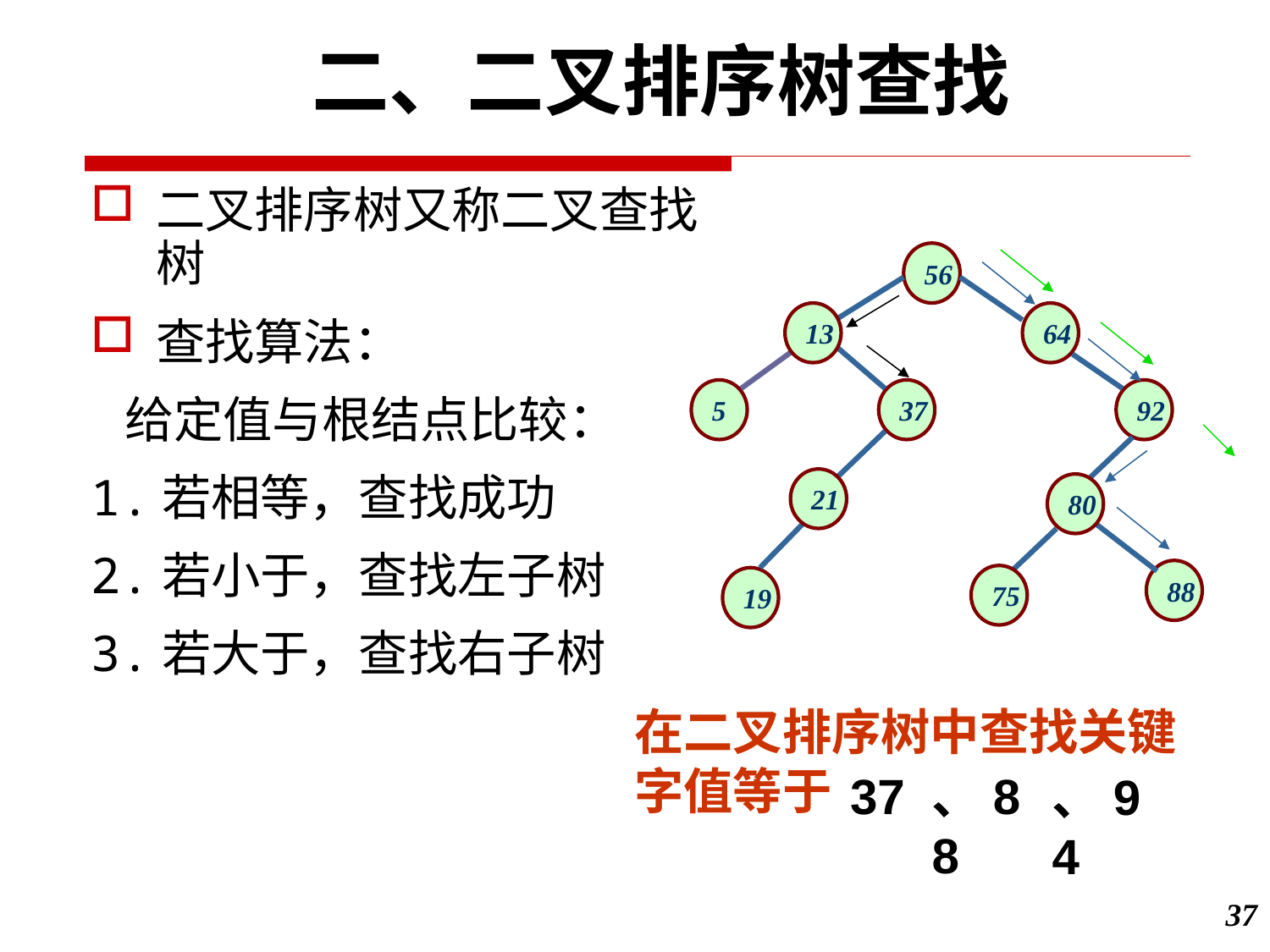

二、二叉排序树查找
二叉排序树又称二叉查找树
查找算法：
  给定值与根结点比较：
1.若相等，查找成功
2.若小于，查找左子树
3.若大于，查找右子树
56

13
64

5
37
92

21
80

88
75
19

在二叉排序树中查找关键字值等于
37
、88
、94
37